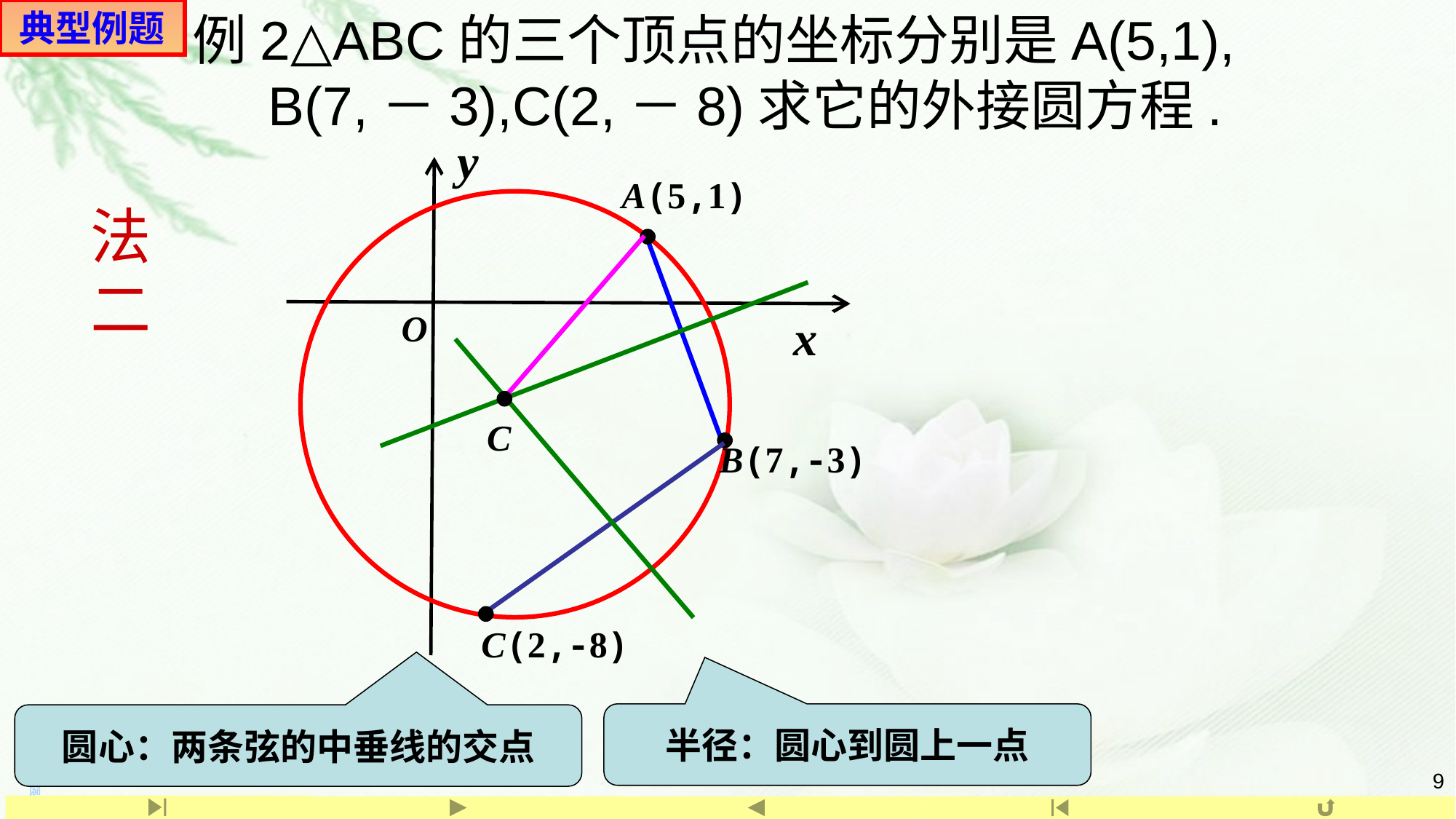

典型例题
# 例2△ABC的三个顶点的坐标分别是A(5,1), B(7,－3),C(2,－8)求它的外接圆方程.
y

A(5,1)

法二

O

x

C
B(7,-3)

C(2,-8)
半径：圆心到圆上一点
圆心：两条弦的中垂线的交点